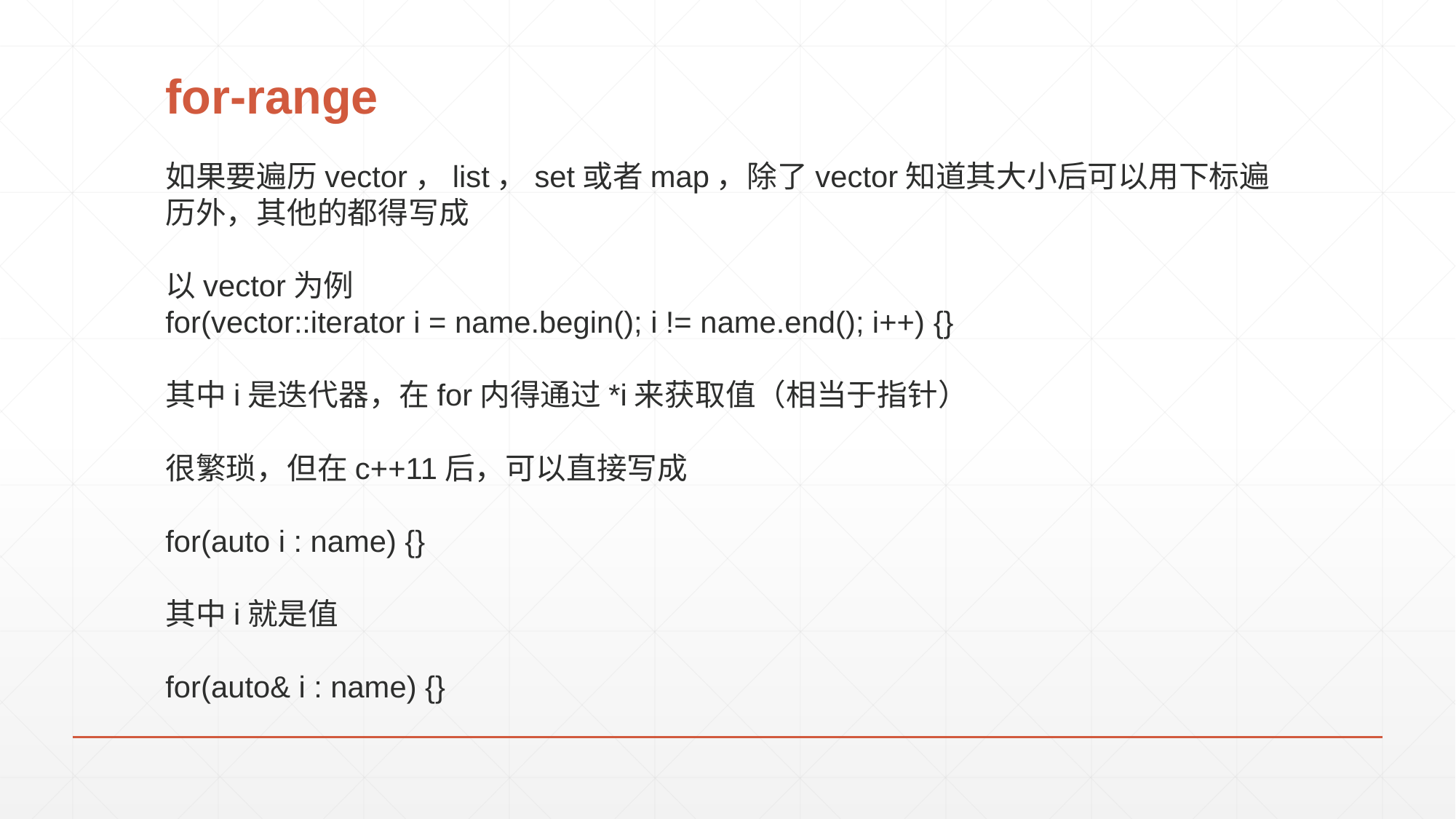

# for-range
如果要遍历vector，list，set或者map，除了vector知道其大小后可以用下标遍历外，其他的都得写成

以vector为例
for(vector::iterator i = name.begin(); i != name.end(); i++) {}

其中i是迭代器，在for内得通过*i来获取值（相当于指针）

很繁琐，但在c++11后，可以直接写成

for(auto i : name) {}

其中i就是值

for(auto& i : name) {}